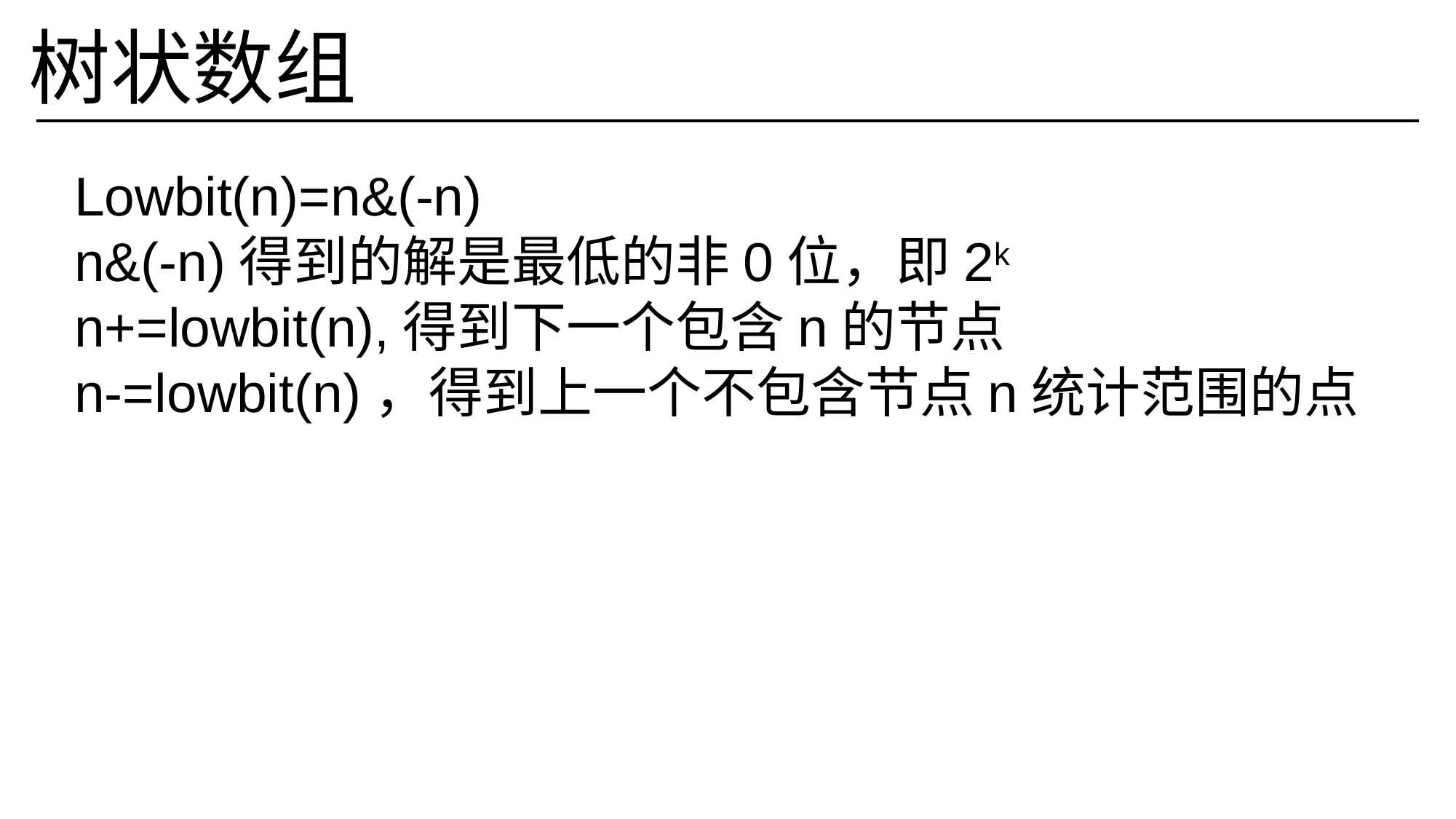

树状数组
Lowbit(n)=n&(-n)
n&(-n)得到的解是最低的非0位，即2k
n+=lowbit(n),得到下一个包含n的节点
n-=lowbit(n)，得到上一个不包含节点n统计范围的点